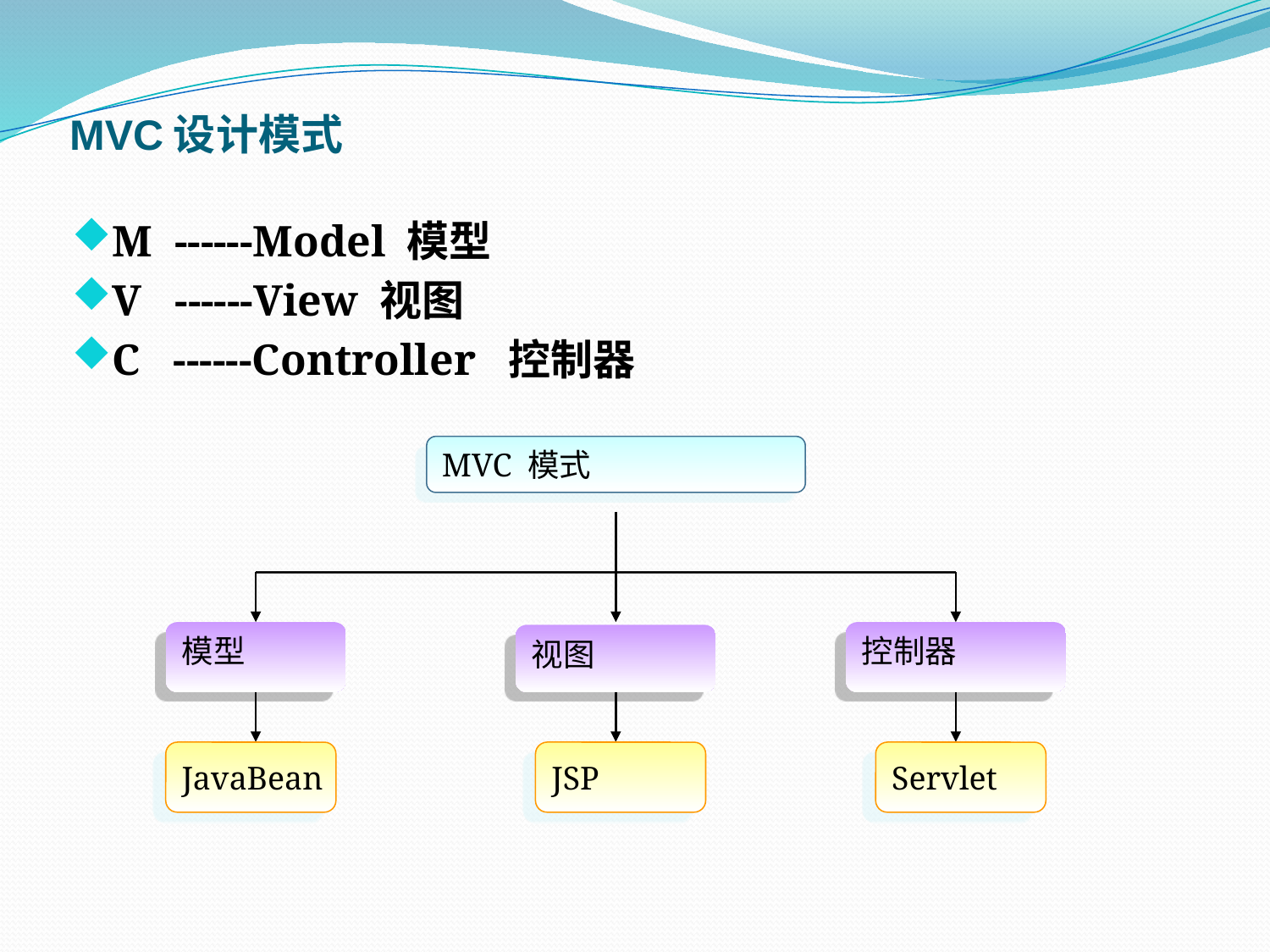

# MVC设计模式
M  ------Model 模型
V   ------View 视图
C   ------Controller  控制器
MVC 模式

模型
控制器
视图
JavaBean
JSP
Servlet